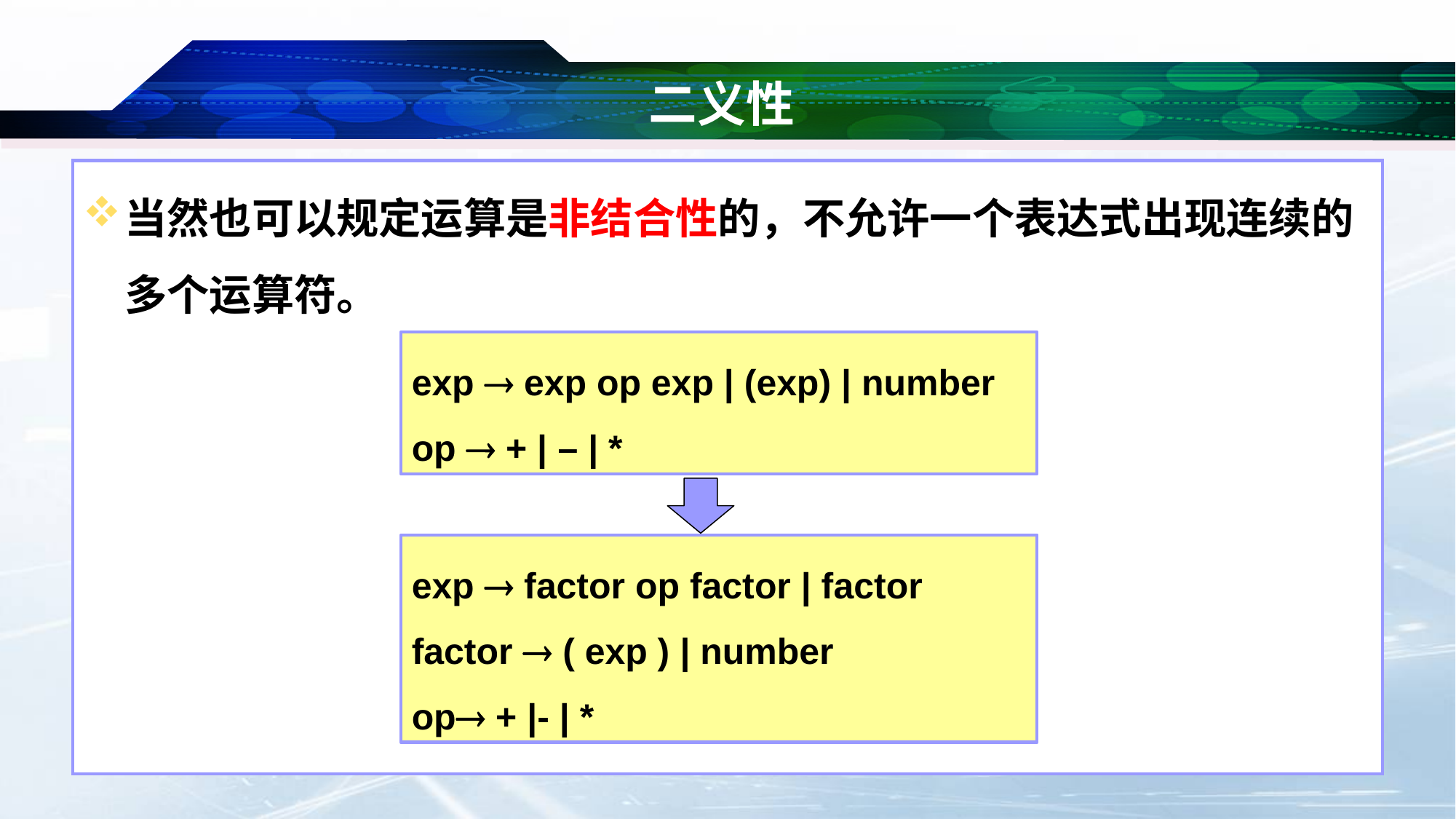

# 二义性
当然也可以规定运算是非结合性的，不允许一个表达式出现连续的多个运算符。

exp → exp op exp | (exp) | number
op → + | – | *

exp → factor op factor | factor
factor → ( exp ) | number
op→ + |- | *